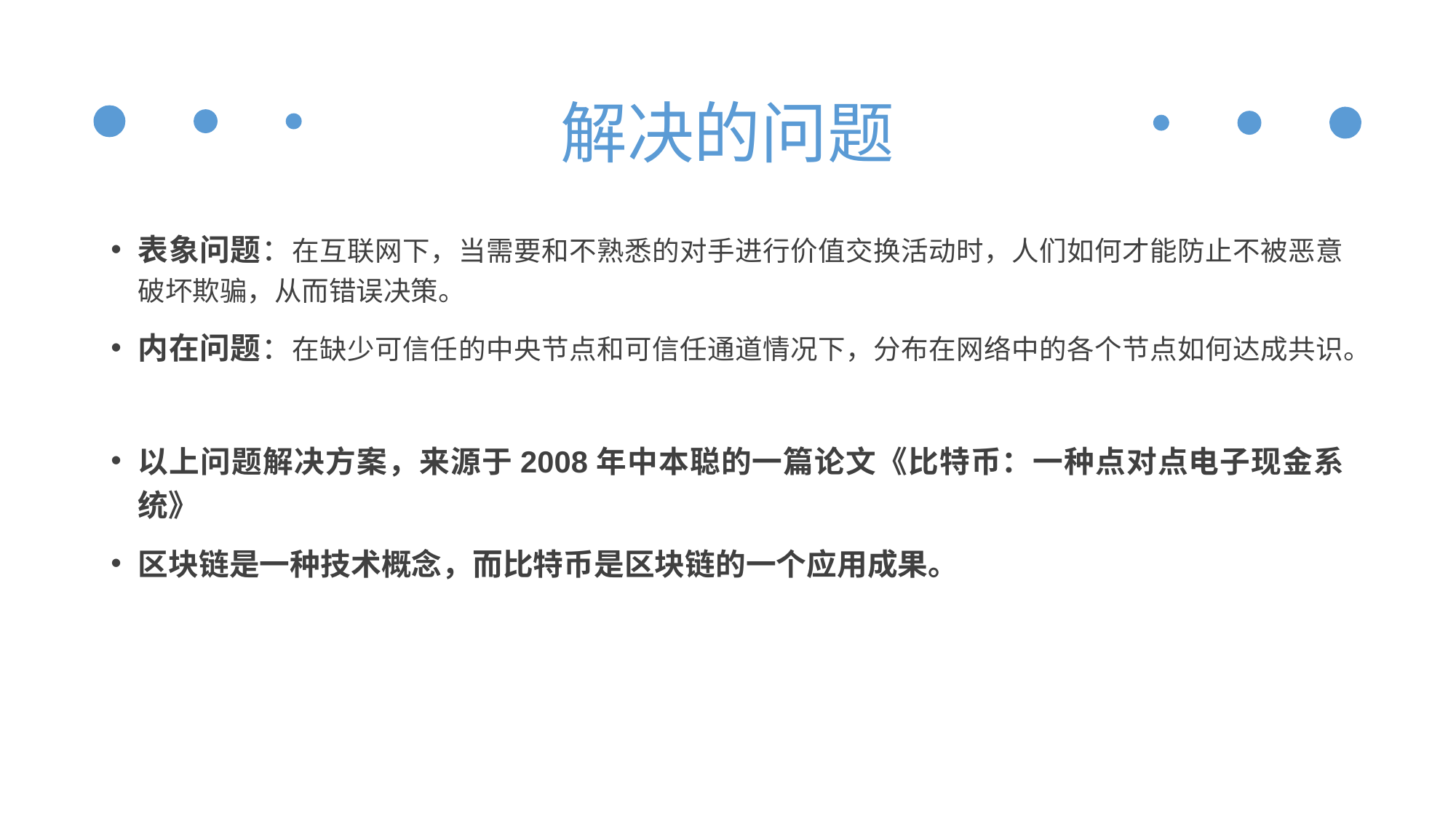

# 解决的问题
表象问题：在互联网下，当需要和不熟悉的对手进行价值交换活动时，人们如何才能防止不被恶意破坏欺骗，从而错误决策。
内在问题：在缺少可信任的中央节点和可信任通道情况下，分布在网络中的各个节点如何达成共识。

以上问题解决方案，来源于2008年中本聪的一篇论文《比特币：一种点对点电子现金系统》
区块链是一种技术概念，而比特币是区块链的一个应用成果。